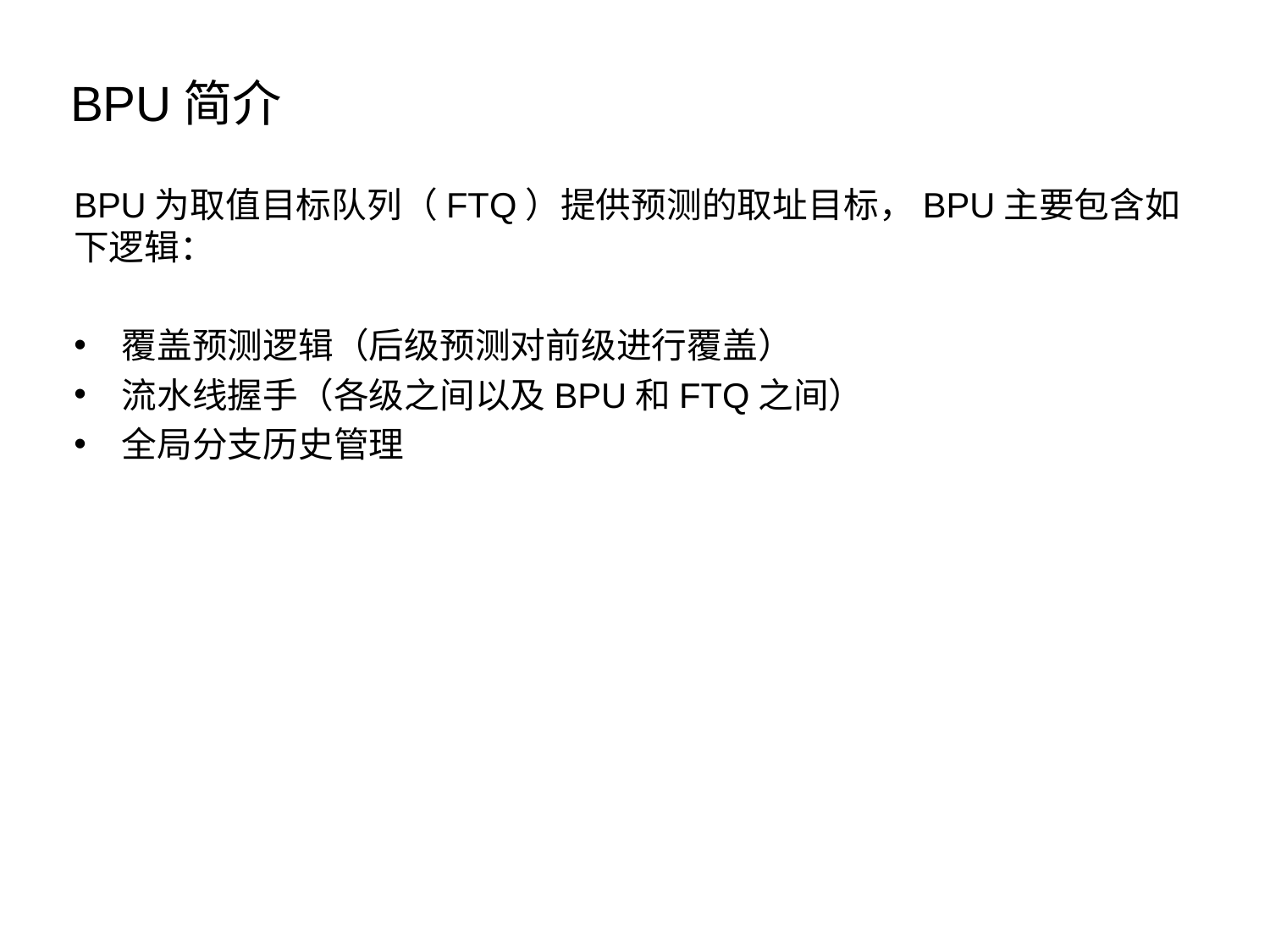

BPU简介
BPU为取值目标队列（FTQ）提供预测的取址目标，BPU主要包含如下逻辑：

覆盖预测逻辑（后级预测对前级进行覆盖）
流水线握手（各级之间以及BPU和FTQ之间）
全局分支历史管理